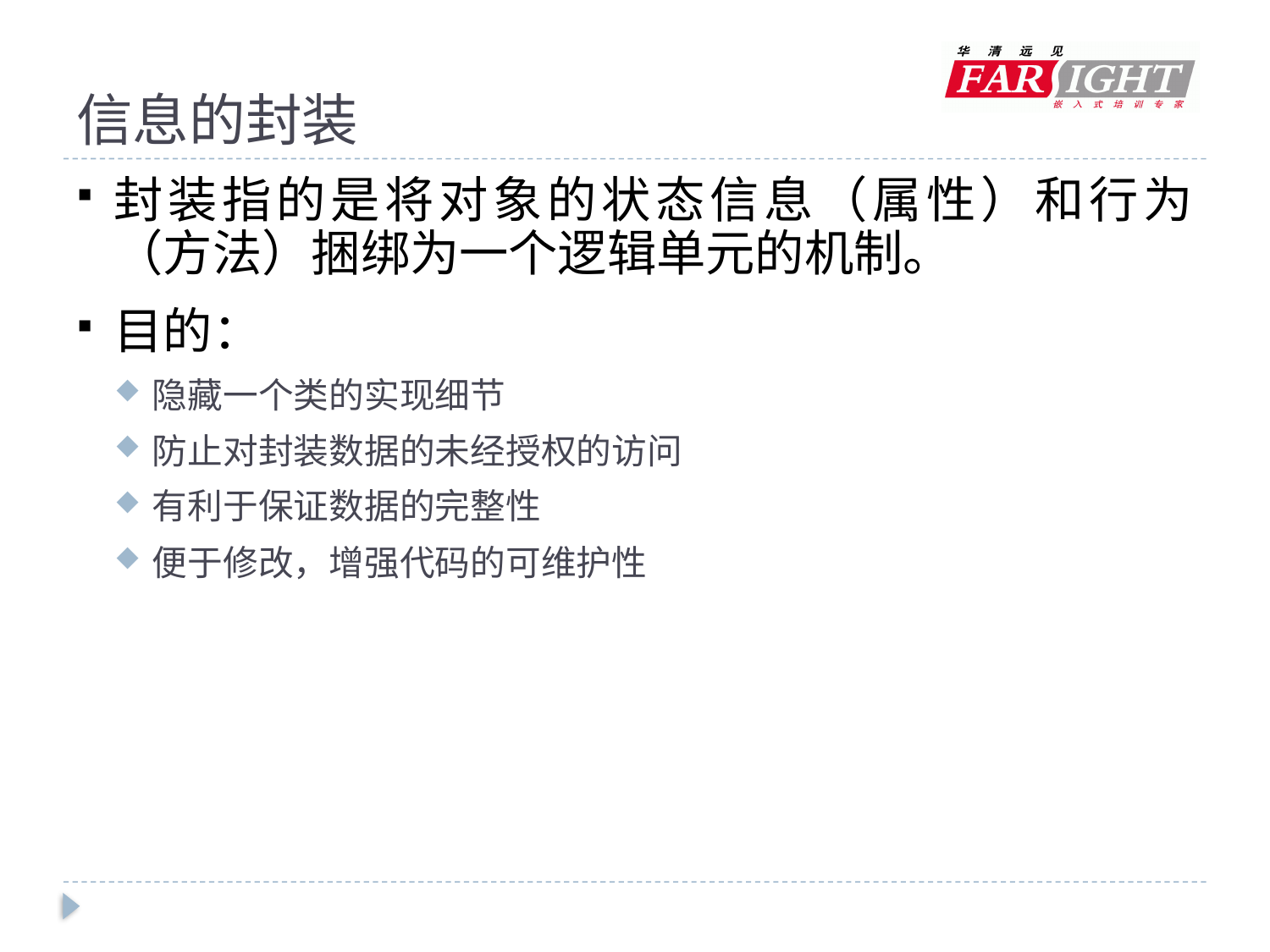

# 信息的封装
封装指的是将对象的状态信息（属性）和行为（方法）捆绑为一个逻辑单元的机制。
目的：
隐藏一个类的实现细节
防止对封装数据的未经授权的访问
有利于保证数据的完整性
便于修改，增强代码的可维护性